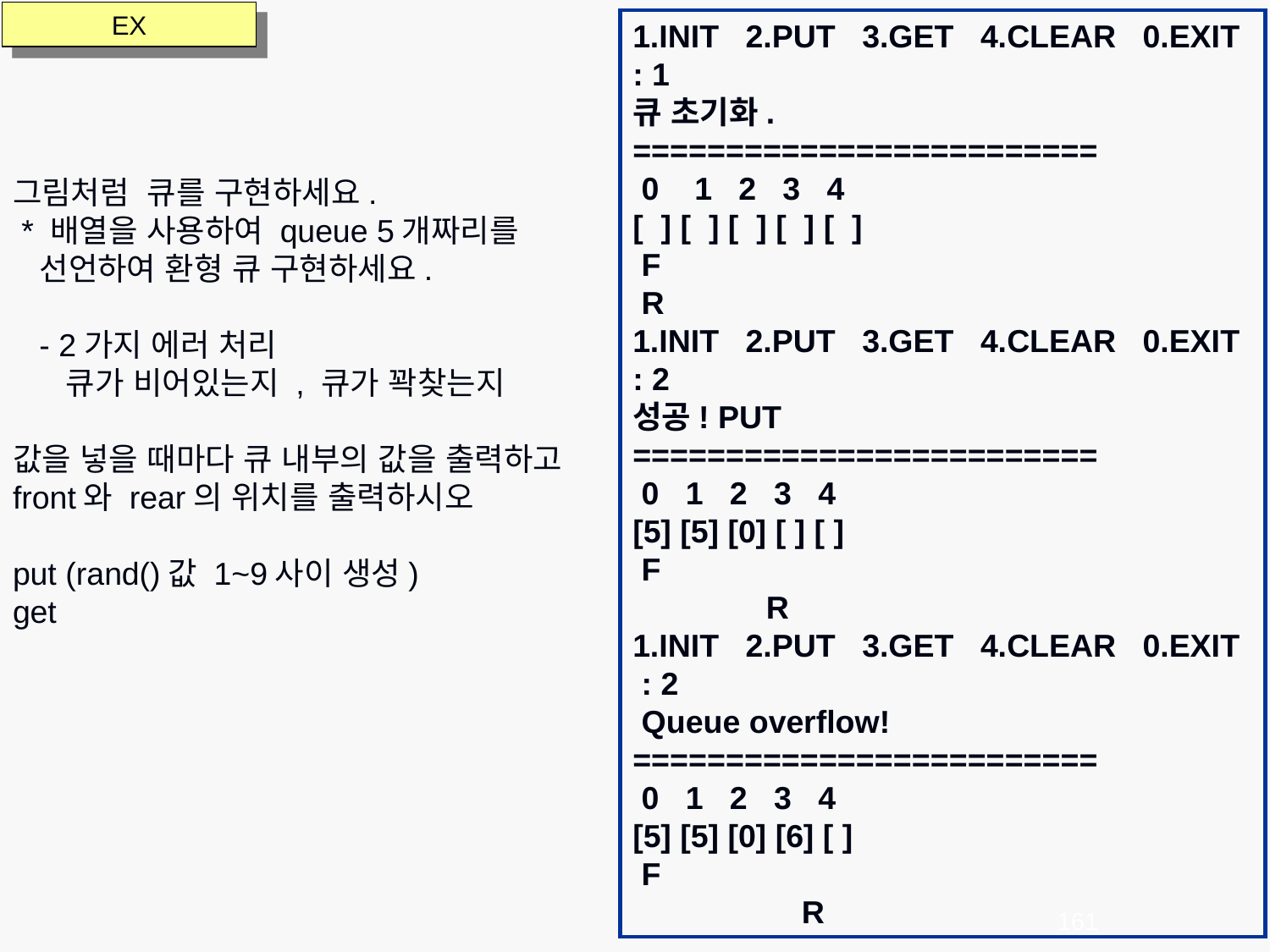

EX
1.INIT   2.PUT   3.GET   4.CLEAR   0.EXIT
: 1
큐 초기화.
=========================
 0    1   2   3   4
[  ] [  ] [  ] [  ] [  ]
 F
 R
1.INIT   2.PUT   3.GET   4.CLEAR   0.EXIT
: 2
성공! PUT
=========================
 0   1   2   3   4
[5] [5] [0] [ ] [ ]
 F
               R
1.INIT   2.PUT   3.GET   4.CLEAR   0.EXIT
 : 2
 Queue overflow!
=========================
 0   1   2   3   4
[5] [5] [0] [6] [ ]
 F
                   R
그림처럼  큐를 구현하세요.
 * 배열을 사용하여 queue 5개짜리를
   선언하여 환형 큐 구현하세요.
   - 2가지 에러 처리
      큐가 비어있는지 , 큐가 꽉찾는지

값을 넣을 때마다 큐 내부의 값을 출력하고
front와 rear의 위치를 출력하시오

put (rand()값 1~9사이 생성)
get

161